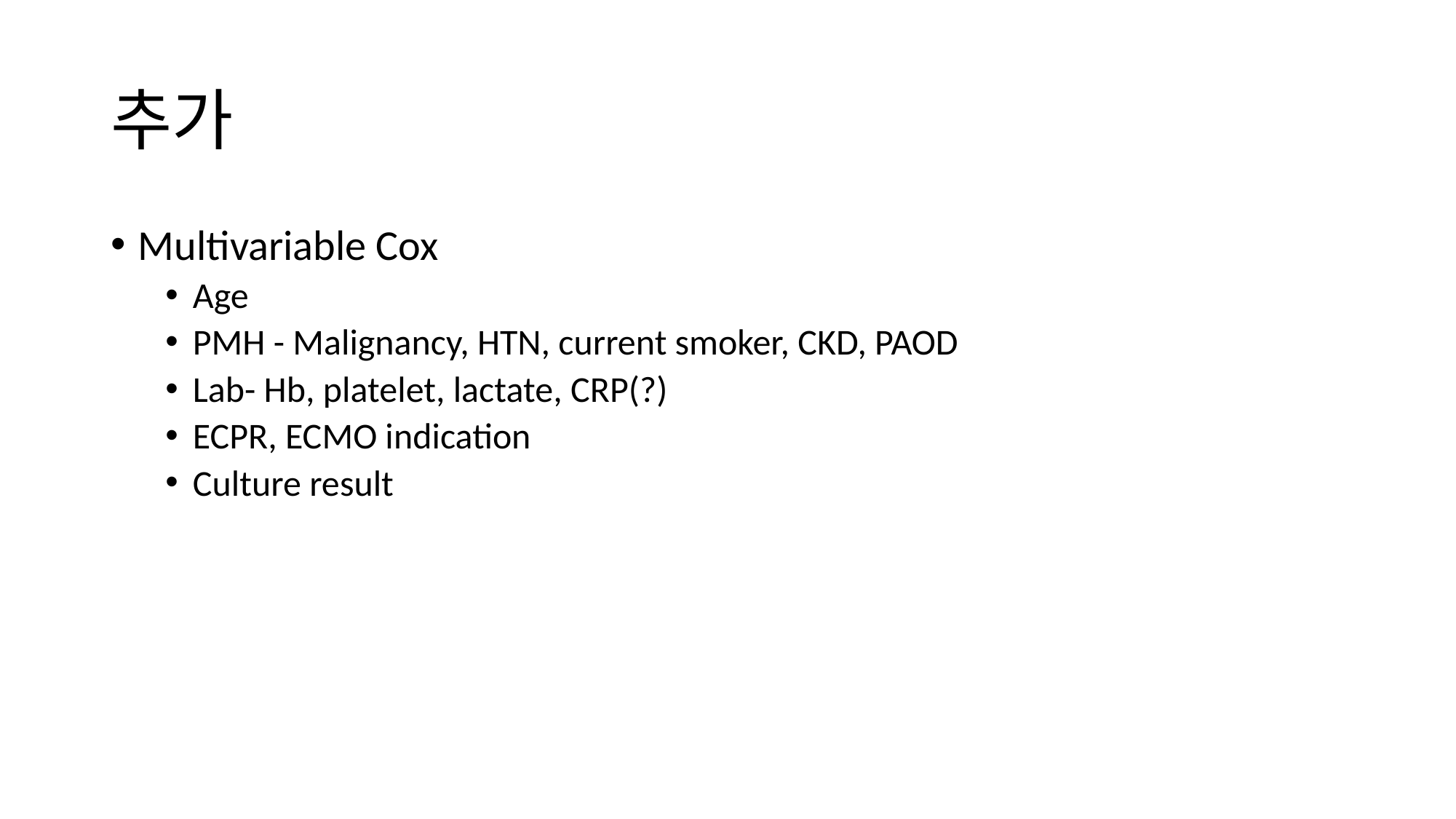

# 추가
Multivariable Cox
Age
PMH - Malignancy, HTN, current smoker, CKD, PAOD
Lab- Hb, platelet, lactate, CRP(?)
ECPR, ECMO indication
Culture result